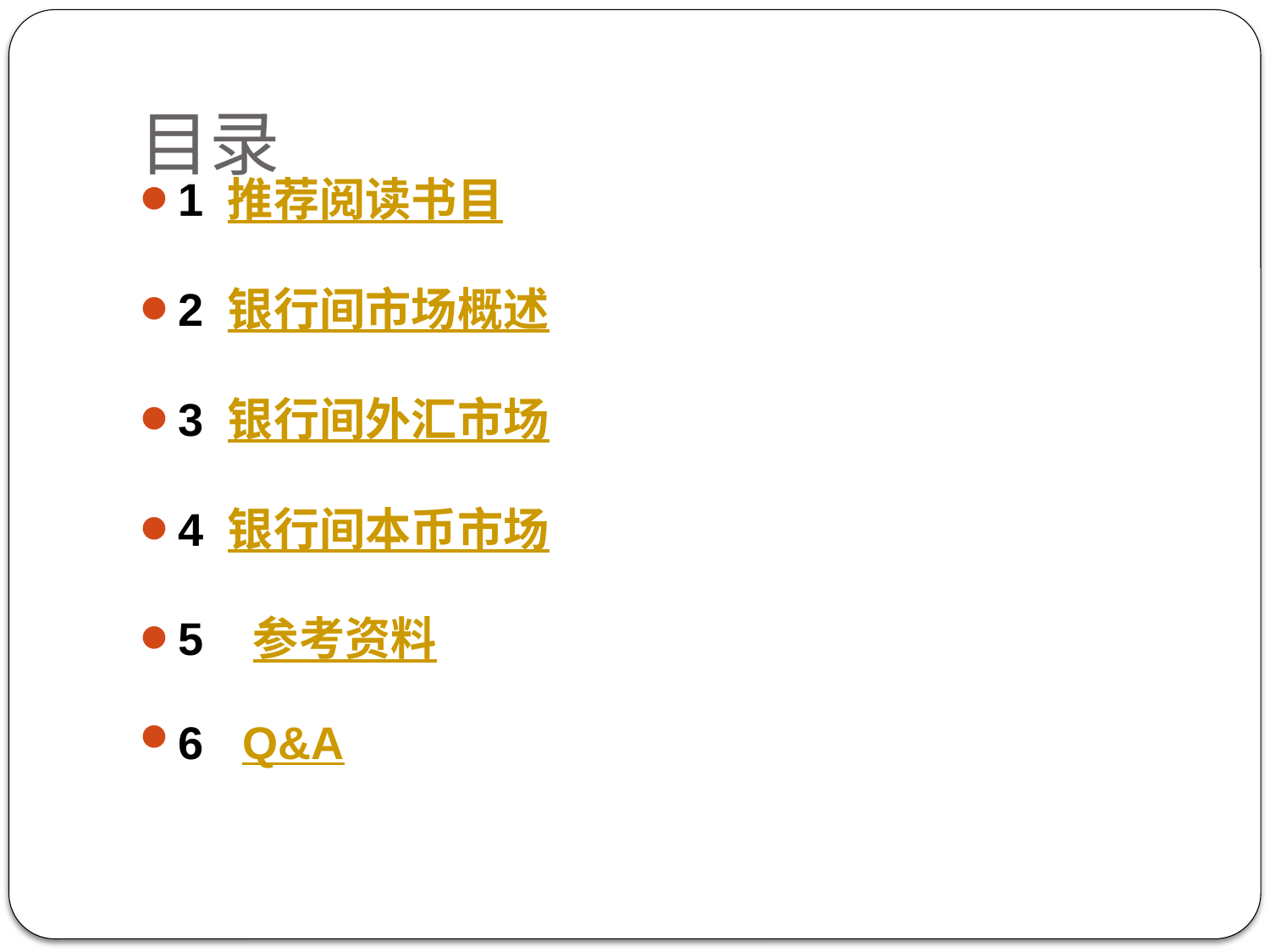

# 目录
1 推荐阅读书目
2 银行间市场概述
3 银行间外汇市场
4 银行间本币市场
5   参考资料
6   Q&A